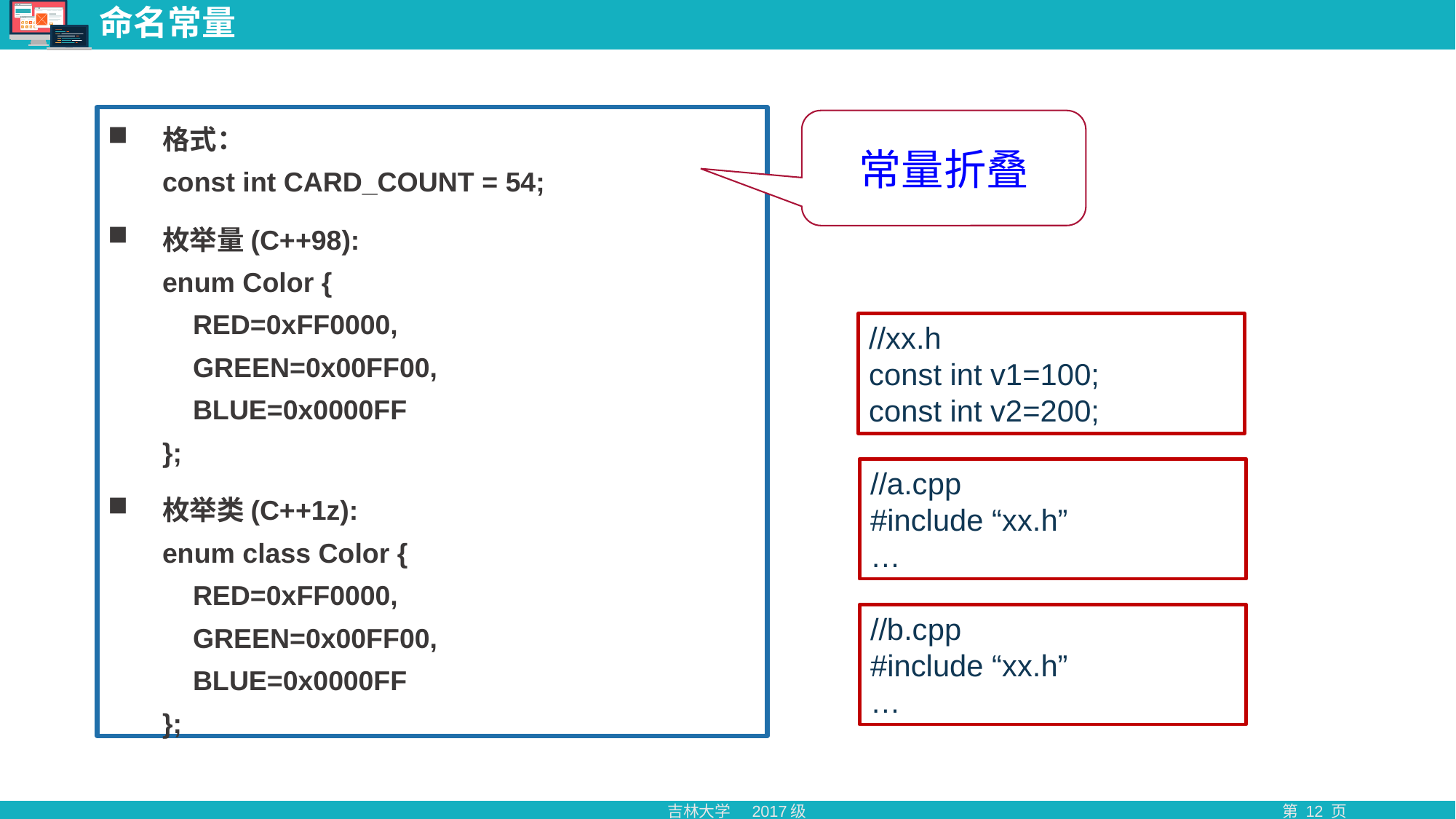

# 命名常量
格式：
const int CARD_COUNT = 54;
枚举量(C++98):
enum Color {
    RED=0xFF0000,
    GREEN=0x00FF00,
    BLUE=0x0000FF
};
枚举类(C++1z):
enum class Color {
    RED=0xFF0000,
    GREEN=0x00FF00,
    BLUE=0x0000FF
};

常量折叠
//xx.h
const int v1=100;
const int v2=200;
//a.cpp
#include “xx.h”
…
//b.cpp
#include “xx.h”
…